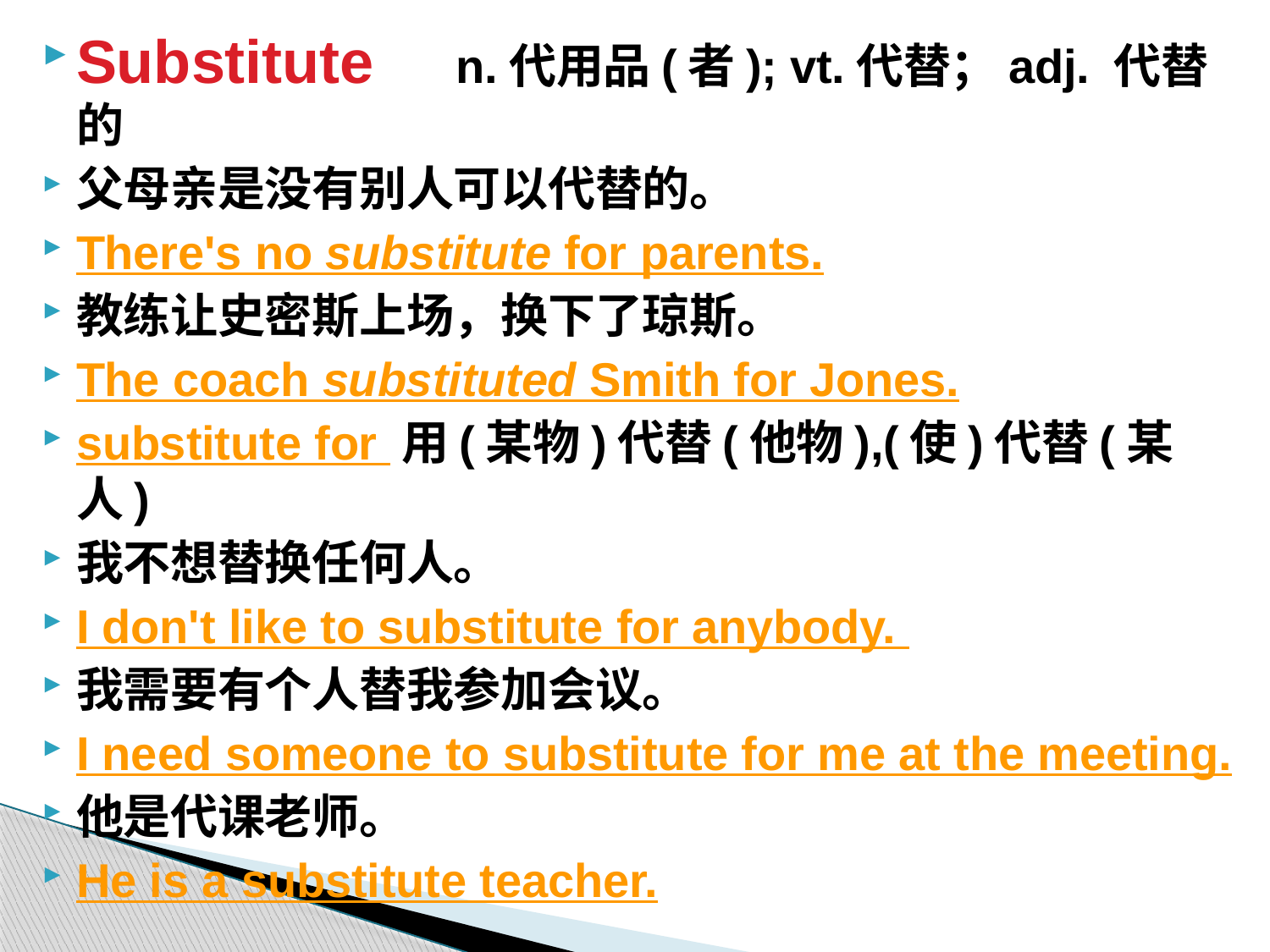

Substitute 　n.代用品(者); vt.代替；adj. 代替的
父母亲是没有别人可以代替的。
There's no substitute for parents.
教练让史密斯上场，换下了琼斯。
The coach substituted Smith for Jones.
substitute for 用(某物)代替(他物),(使)代替(某人)
我不想替换任何人。
I don't like to substitute for anybody.
我需要有个人替我参加会议。
I need someone to substitute for me at the meeting.
他是代课老师。
He is a substitute teacher.